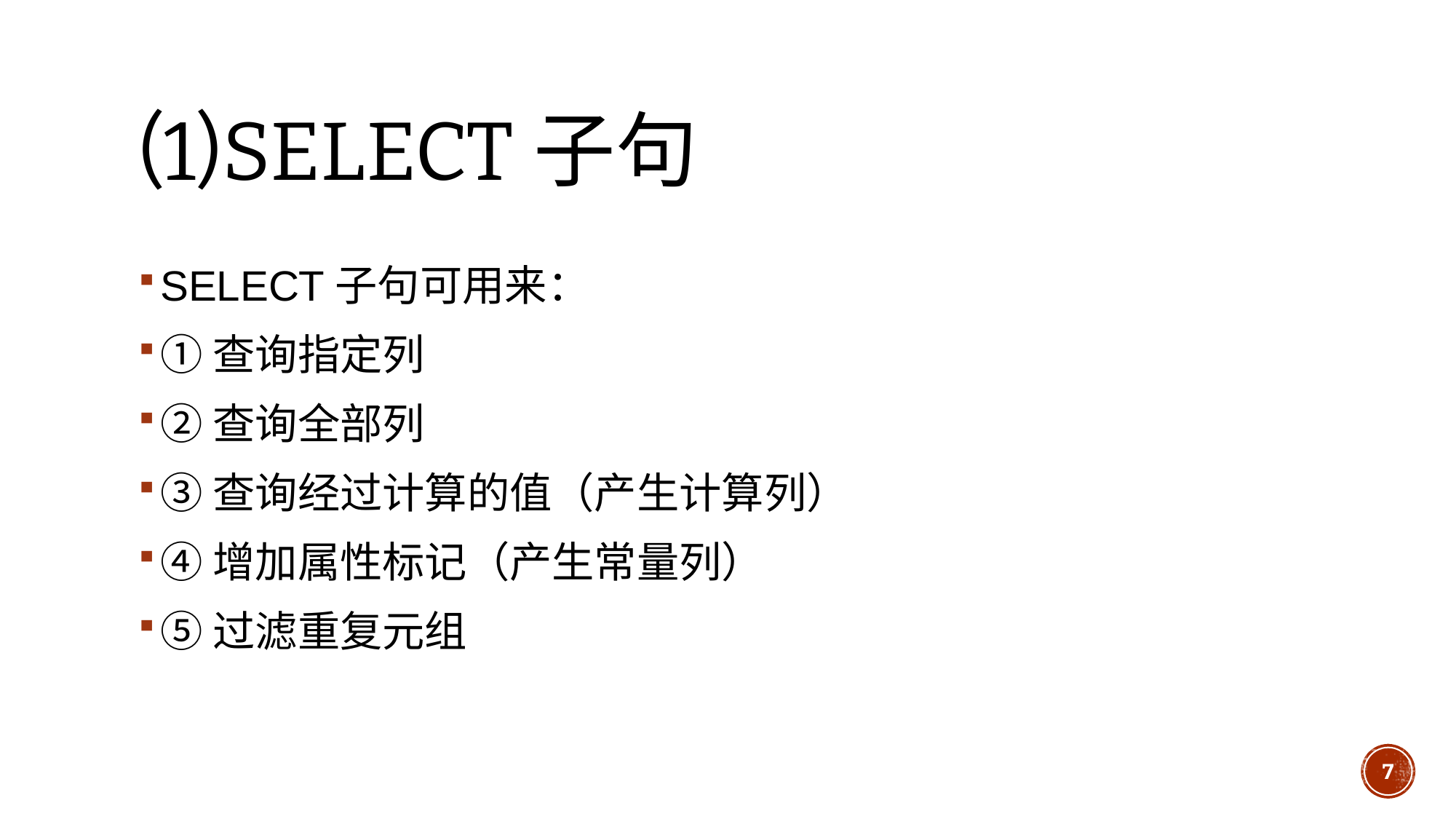

# (1)SELECT子句
SELECT子句可用来：
①查询指定列
②查询全部列
③查询经过计算的值（产生计算列）
④增加属性标记（产生常量列）
⑤过滤重复元组

7